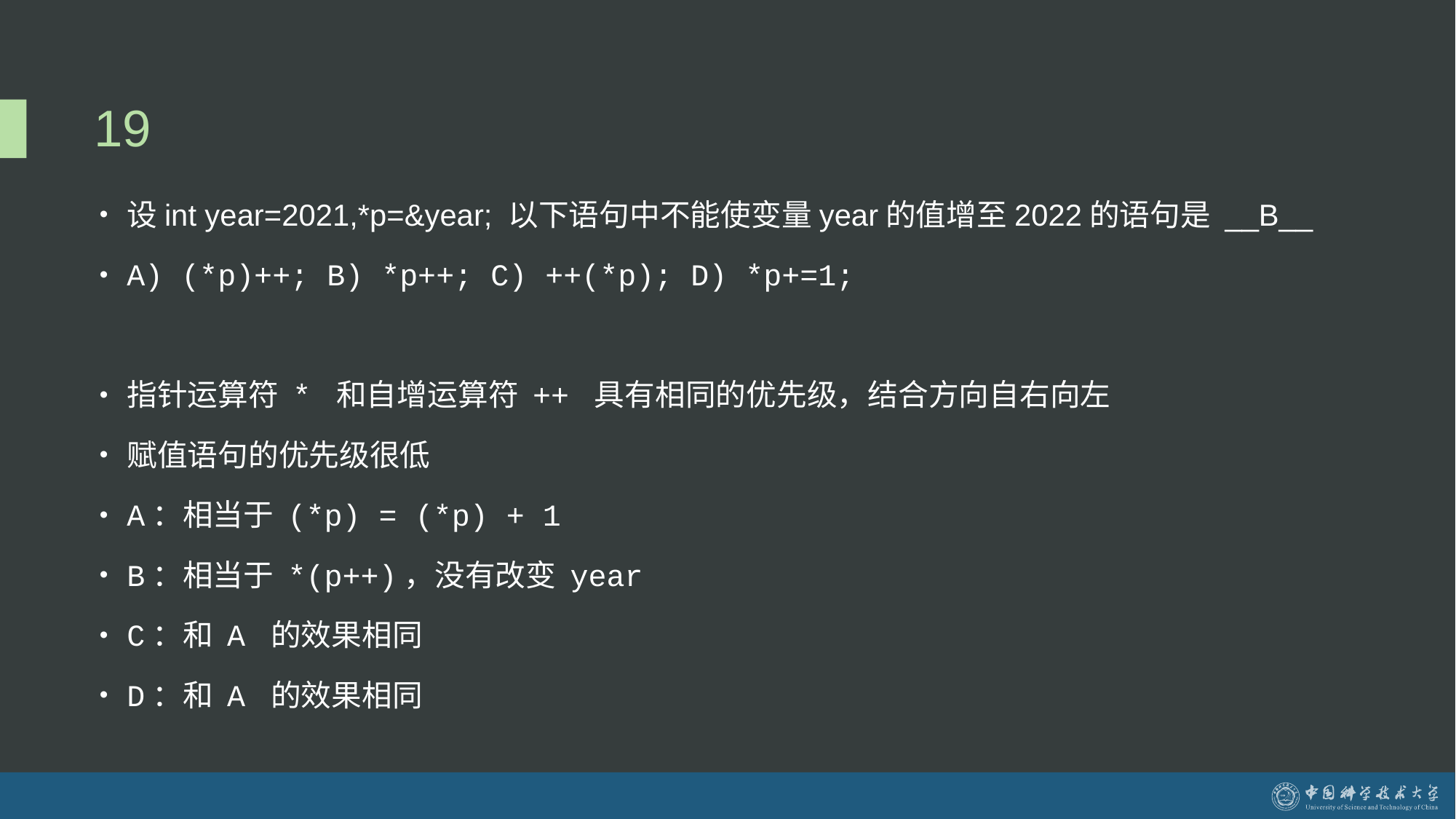

# 19
设int year=2021,*p=&year; 以下语句中不能使变量year的值增至2022的语句是 __B__
A) (*p)++; B) *p++; C) ++(*p); D) *p+=1;

指针运算符 * 和自增运算符 ++ 具有相同的优先级，结合方向自右向左
赋值语句的优先级很低
A：相当于 (*p) = (*p) + 1
B：相当于 *(p++)，没有改变 year
C：和 A 的效果相同
D：和 A 的效果相同